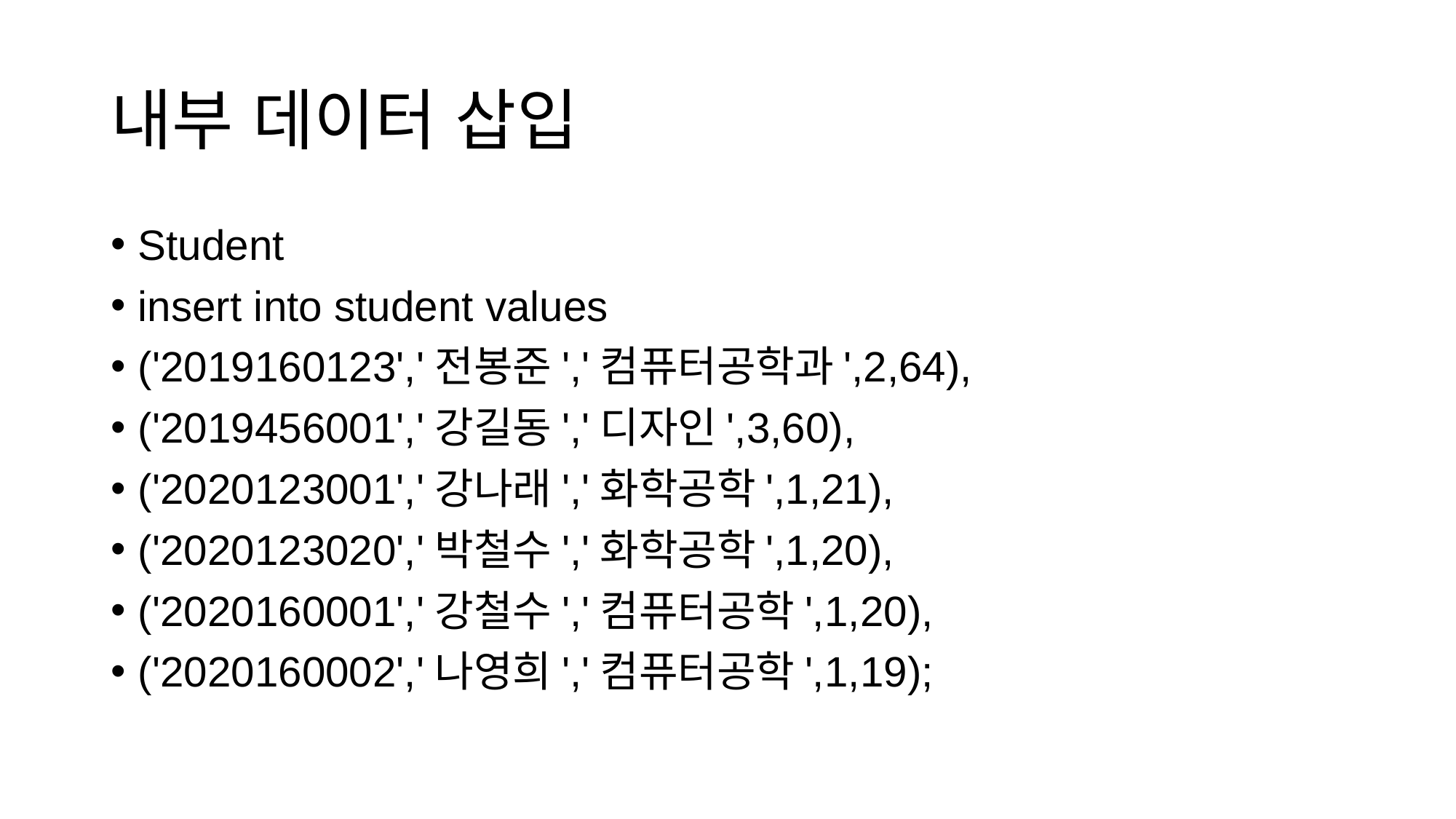

# 내부 데이터 삽입
Student
insert into student values
('2019160123','전봉준','컴퓨터공학과',2,64),
('2019456001','강길동','디자인',3,60),
('2020123001','강나래','화학공학',1,21),
('2020123020','박철수','화학공학',1,20),
('2020160001','강철수','컴퓨터공학',1,20),
('2020160002','나영희','컴퓨터공학',1,19);